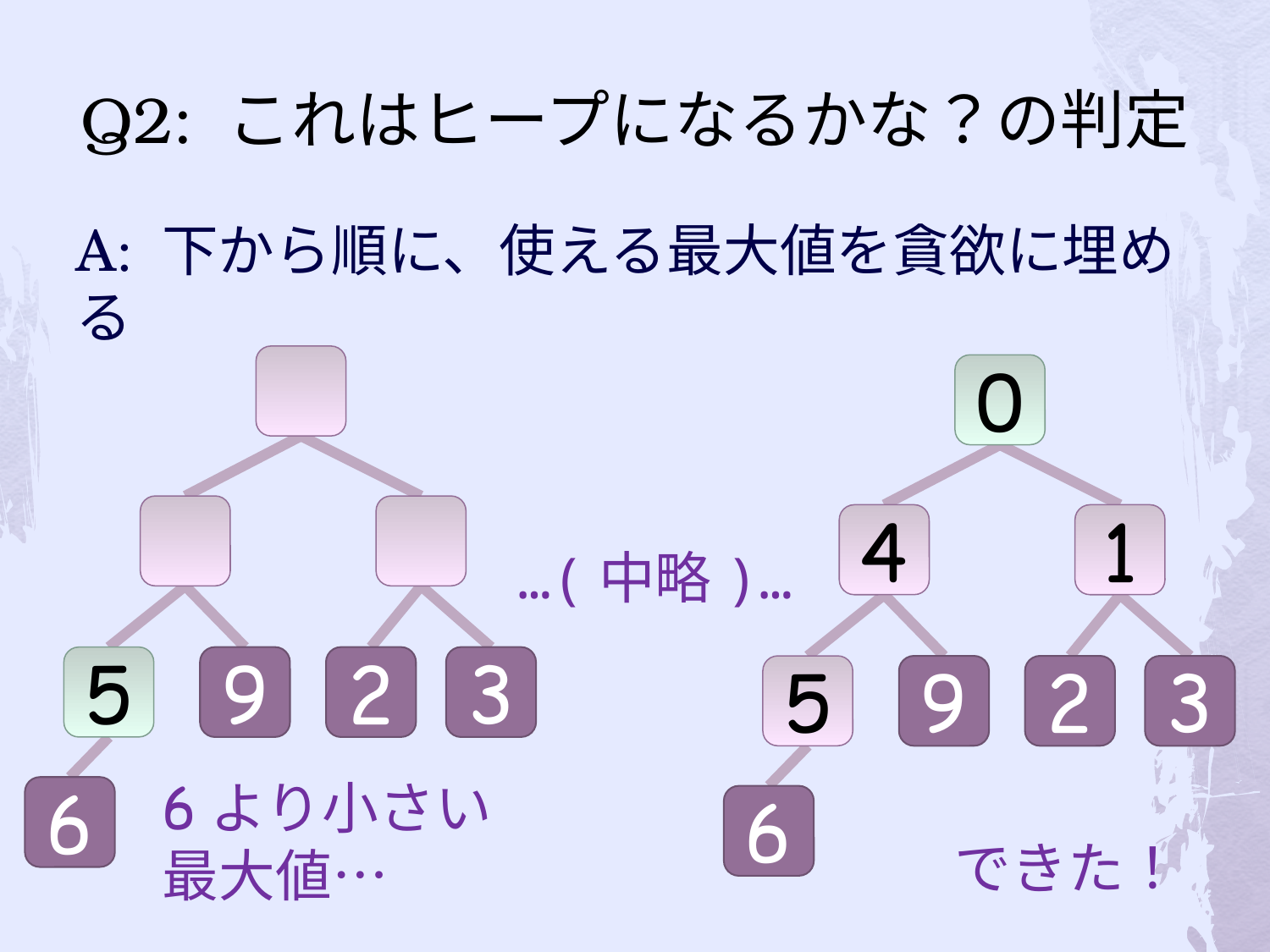

# Q2: これはヒープになるかな？の判定
A: 下から順に、使える最大値を貪欲に埋める

0

4
1
…(中略)…
5
9
2
3
5
9
2
3
6より小さい
最大値…
6
6
できた！